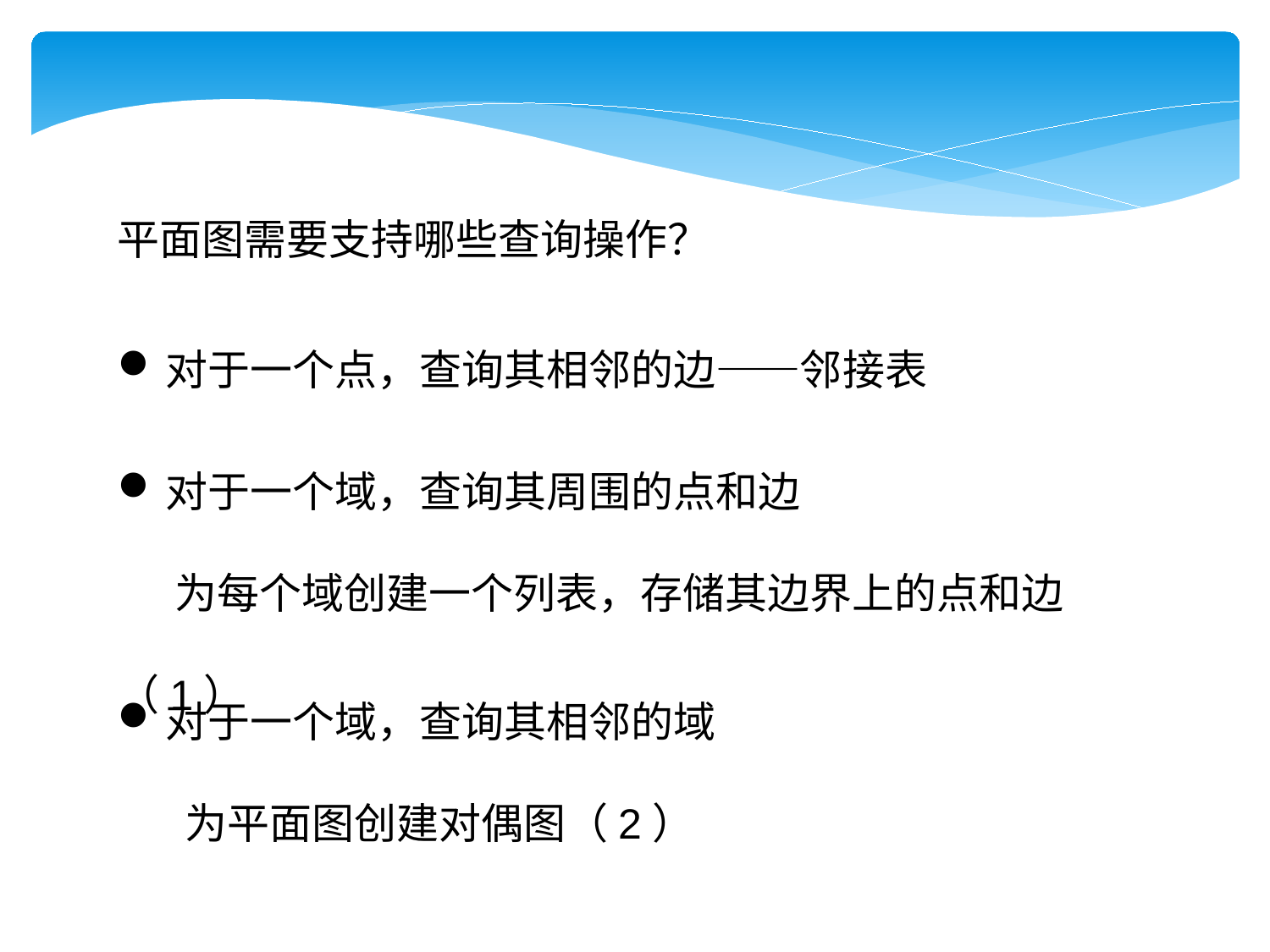

平面图需要支持哪些查询操作？
对于一个点，查询其相邻的边——邻接表
对于一个域，查询其周围的点和边
     为每个域创建一个列表，存储其边界上的点和边（1）
对于一个域，查询其相邻的域
      为平面图创建对偶图（2）